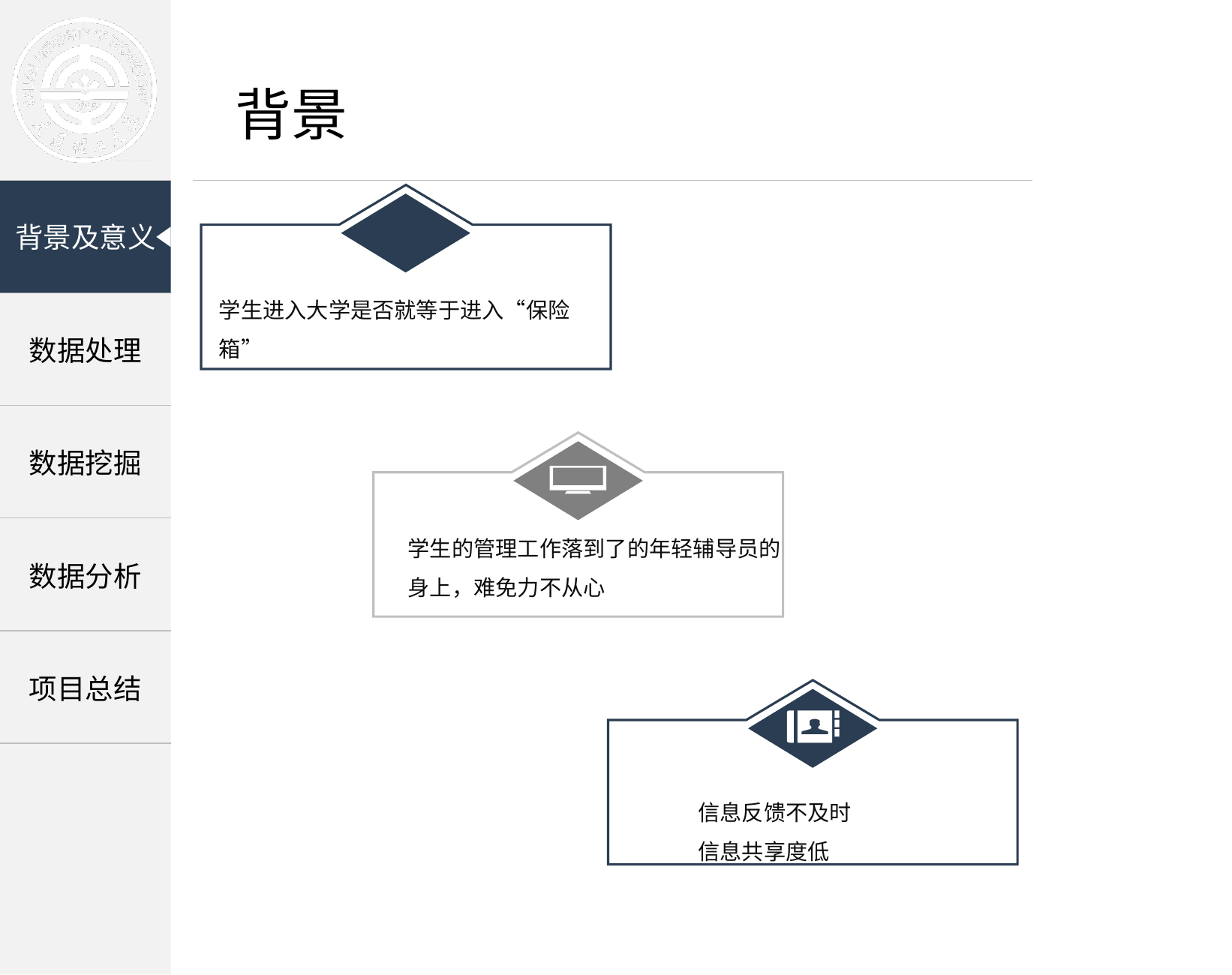

背景

学生进入大学是否就等于进入“保险箱”

学生的管理工作落到了的年轻辅导员的身上，难免力不从心

信息反馈不及时
信息共享度低